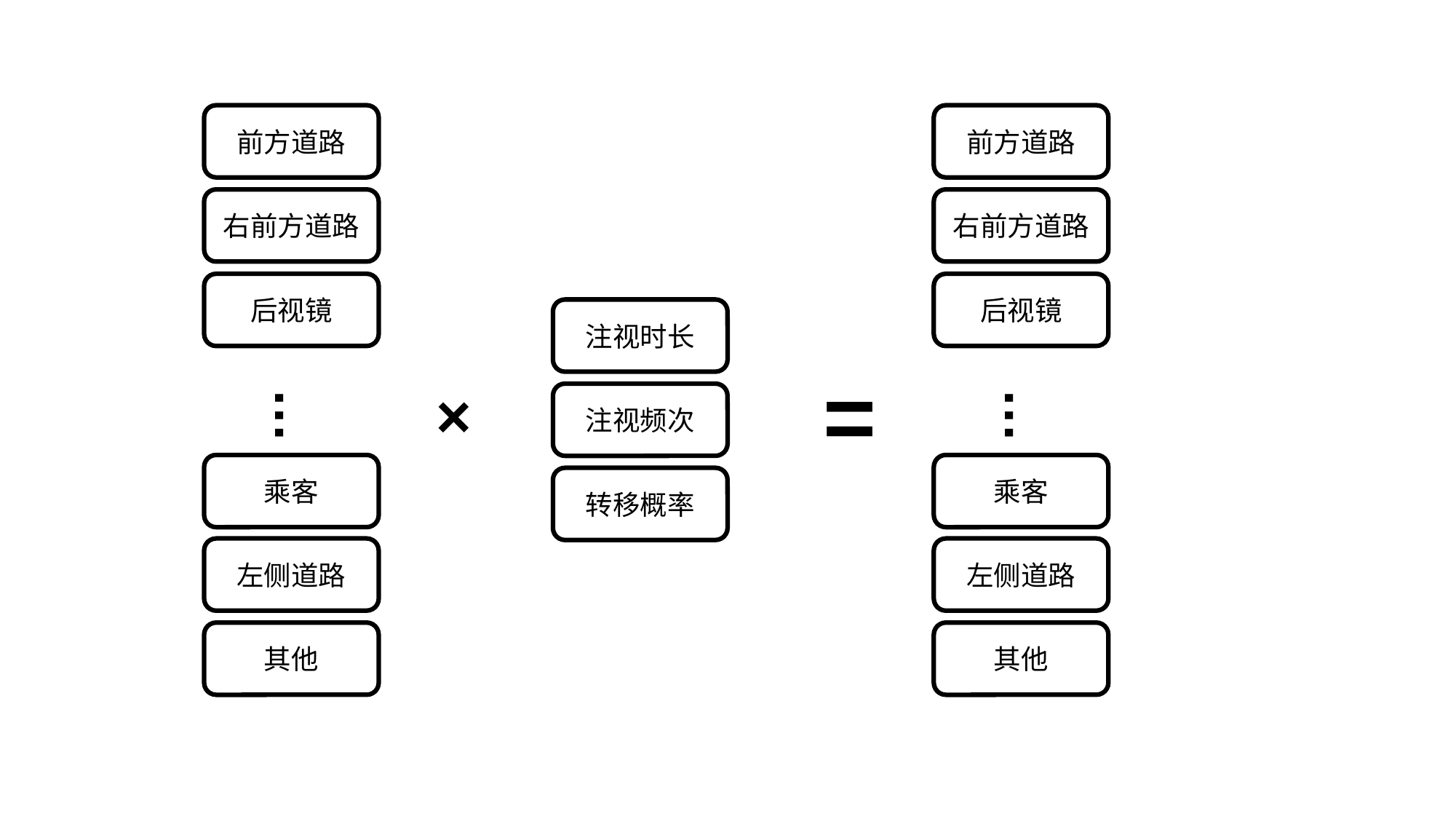

前方道路
前方道路
右前方道路
右前方道路
后视镜
后视镜
注视时长
=
×
…
…
注视频次
乘客
乘客
转移概率
左侧道路
左侧道路
其他
其他